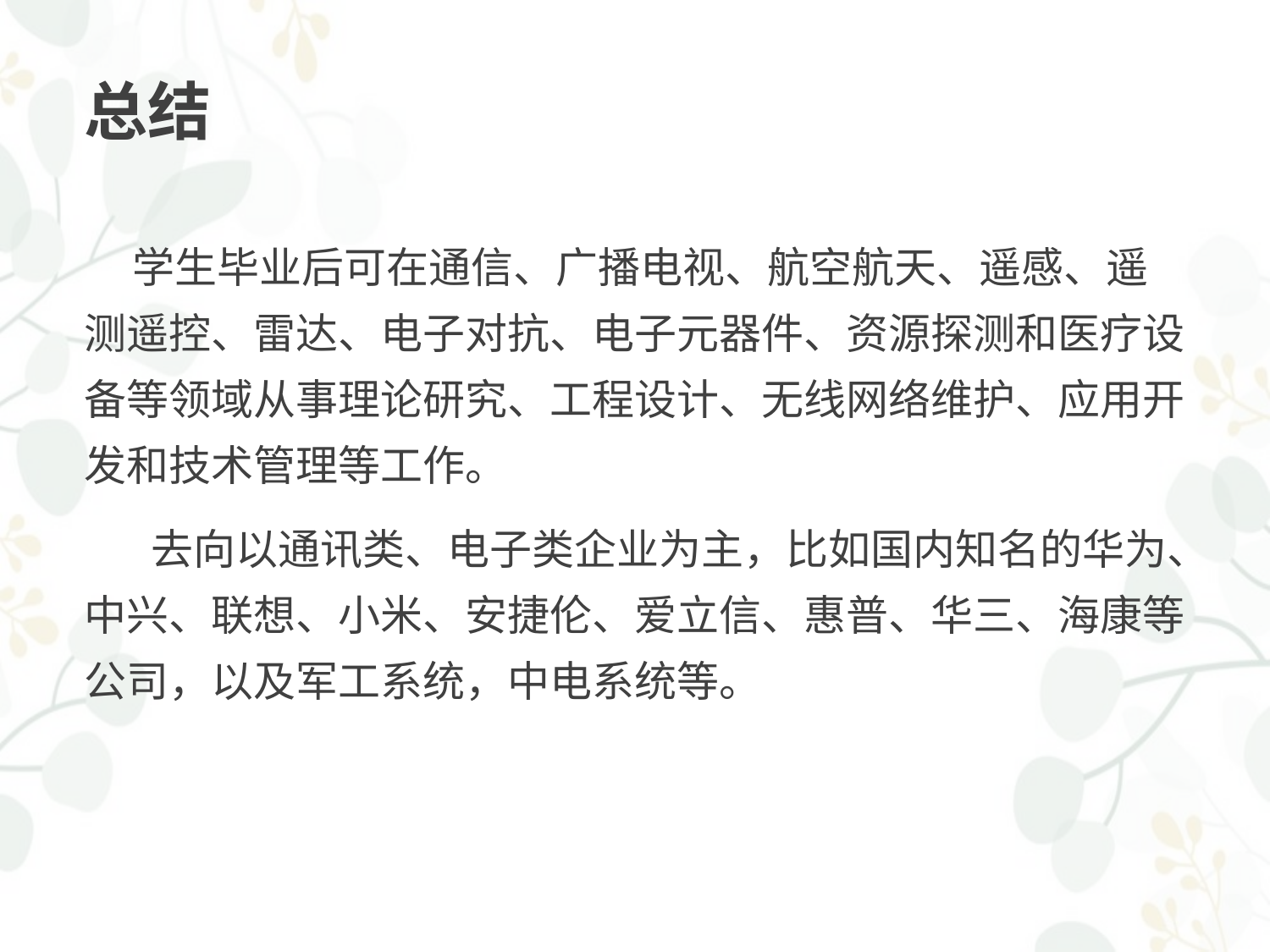

# 总结
    学生毕业后可在通信、广播电视、航空航天、遥感、遥测遥控、雷达、电子对抗、电子元器件、资源探测和医疗设备等领域从事理论研究、工程设计、无线网络维护、应用开发和技术管理等工作。
      去向以通讯类、电子类企业为主，比如国内知名的华为、中兴、联想、小米、安捷伦、爱立信、惠普、华三、海康等公司，以及军工系统，中电系统等。